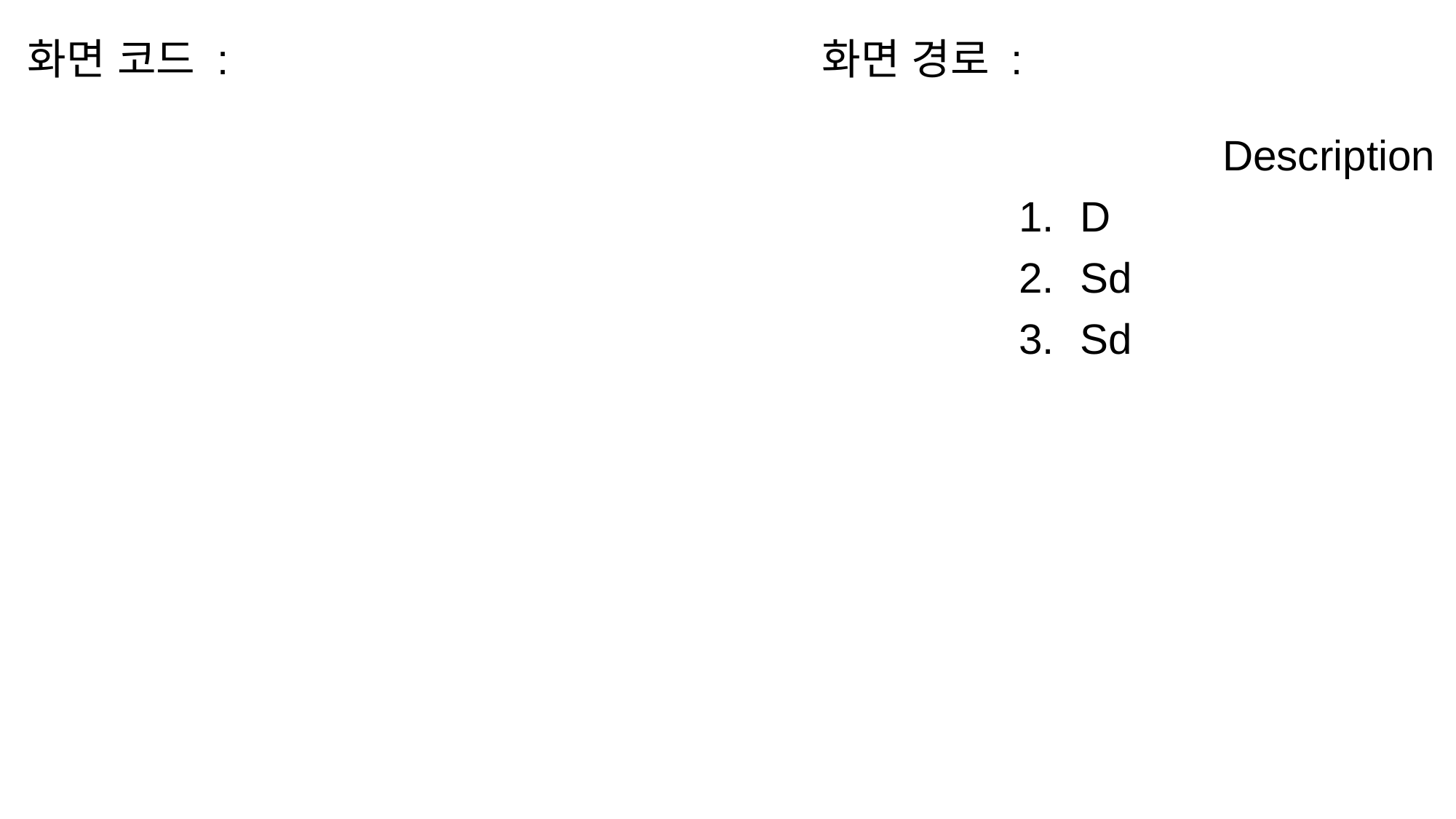

# 화면 코드 :
화면 경로 :
Description
D
Sd
Sd